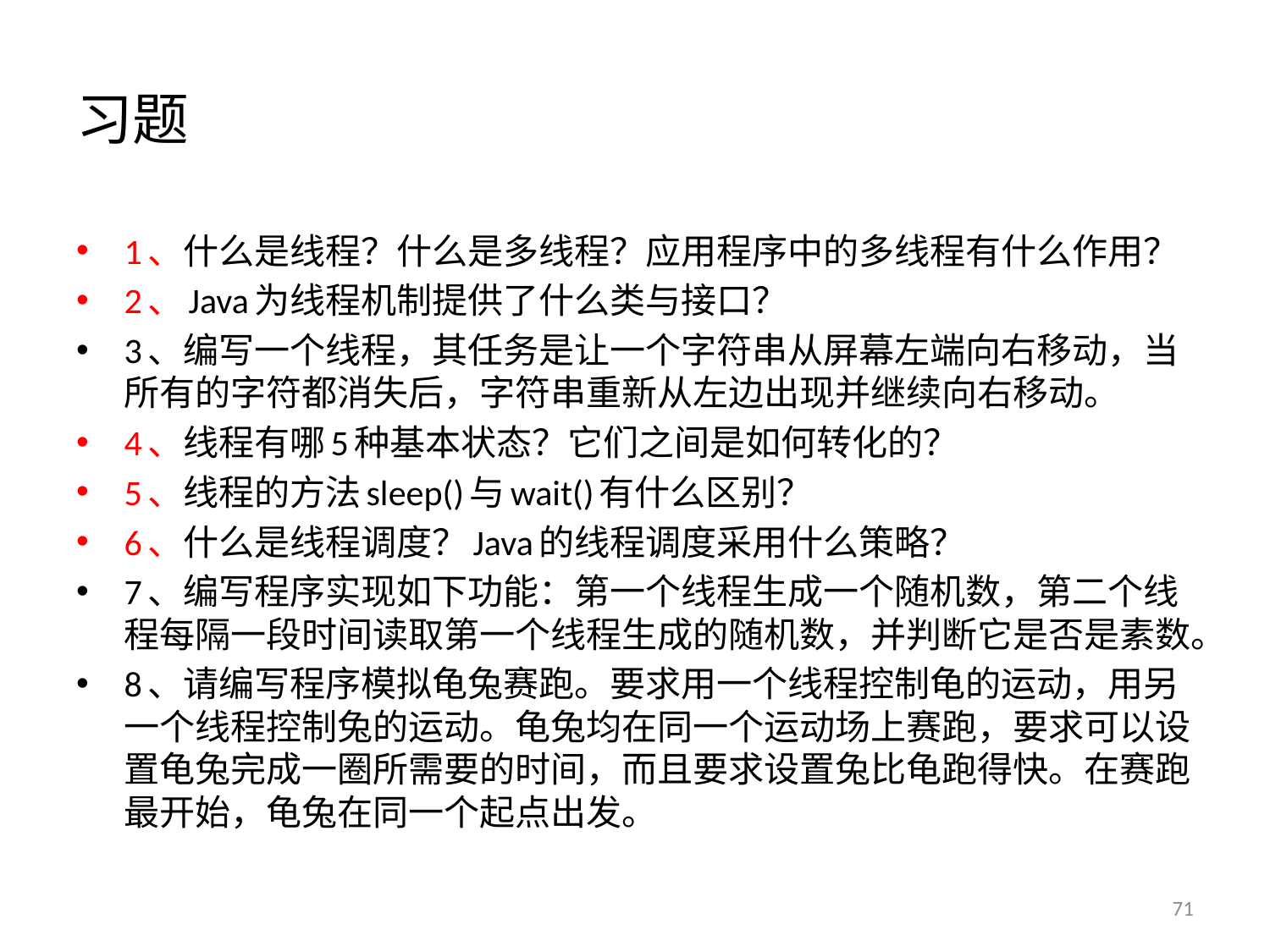

# 习题
1、什么是线程？什么是多线程？应用程序中的多线程有什么作用？
2、Java为线程机制提供了什么类与接口？
3、编写一个线程，其任务是让一个字符串从屏幕左端向右移动，当所有的字符都消失后，字符串重新从左边出现并继续向右移动。
4、线程有哪5种基本状态？它们之间是如何转化的？
5、线程的方法sleep()与wait()有什么区别？
6、什么是线程调度？Java的线程调度采用什么策略？
7、编写程序实现如下功能：第一个线程生成一个随机数，第二个线程每隔一段时间读取第一个线程生成的随机数，并判断它是否是素数。
8、请编写程序模拟龟兔赛跑。要求用一个线程控制龟的运动，用另一个线程控制兔的运动。龟兔均在同一个运动场上赛跑，要求可以设置龟兔完成一圈所需要的时间，而且要求设置兔比龟跑得快。在赛跑最开始，龟兔在同一个起点出发。

71